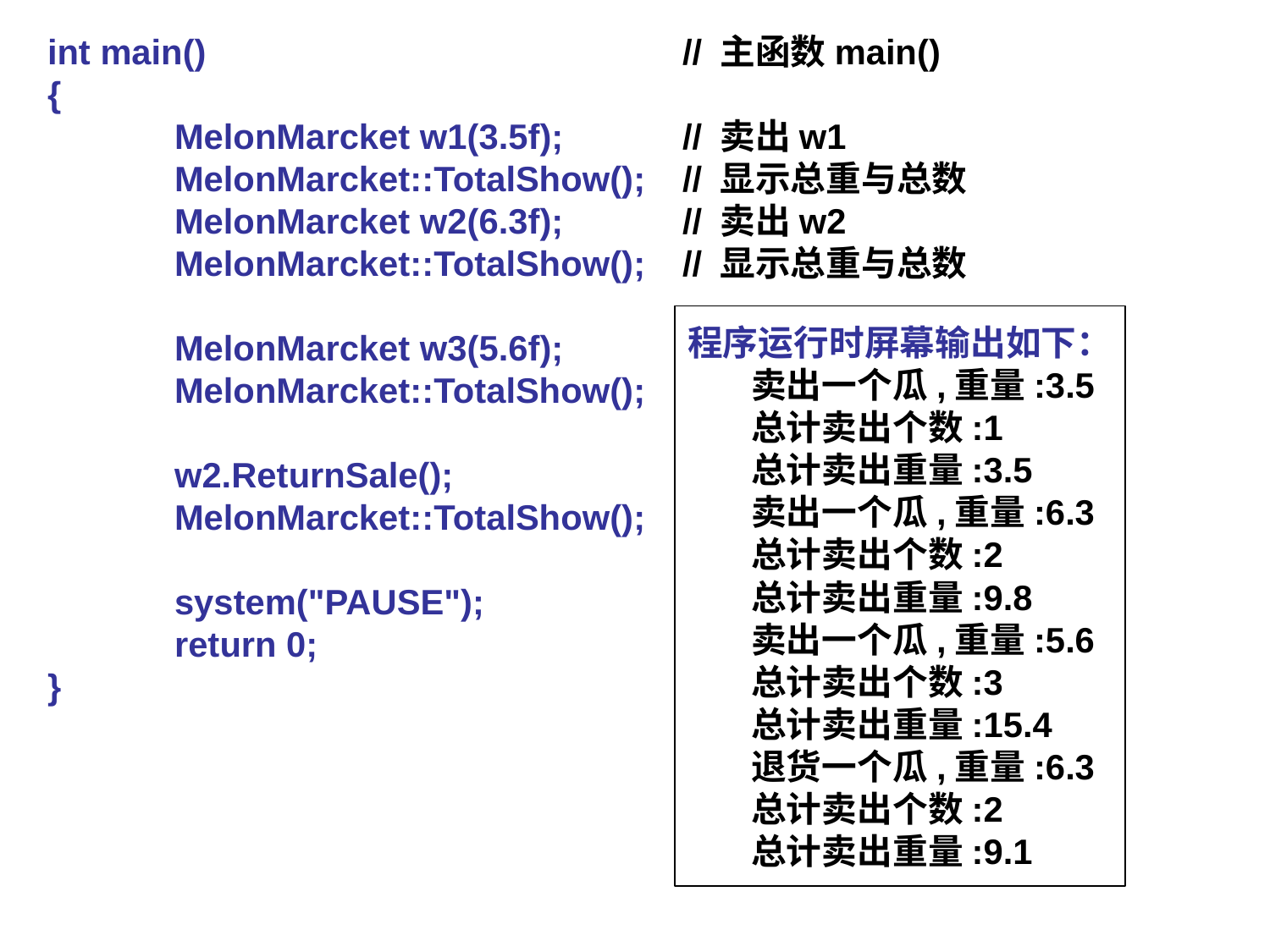

int main()				// 主函数main()
{
	MelonMarcket w1(3.5f);  	// 卖出w1
	MelonMarcket::TotalShow();	// 显示总重与总数
	MelonMarcket w2(6.3f);  	// 卖出w2
	MelonMarcket::TotalShow();	// 显示总重与总数

	MelonMarcket w3(5.6f);  	// 卖出w3
	MelonMarcket::TotalShow();	// 显示总重与总数

	w2.ReturnSale();  		// 退回w2
	MelonMarcket::TotalShow();	// 显示总重与总数

	system("PAUSE");		// 输出系统提示信息
	return 0;               		// 返回值0, 返回操作系统
}
程序运行时屏幕输出如下：
卖出一个瓜,重量:3.5
总计卖出个数:1
总计卖出重量:3.5
卖出一个瓜,重量:6.3
总计卖出个数:2
总计卖出重量:9.8
卖出一个瓜,重量:5.6
总计卖出个数:3
总计卖出重量:15.4
退货一个瓜,重量:6.3
总计卖出个数:2
总计卖出重量:9.1